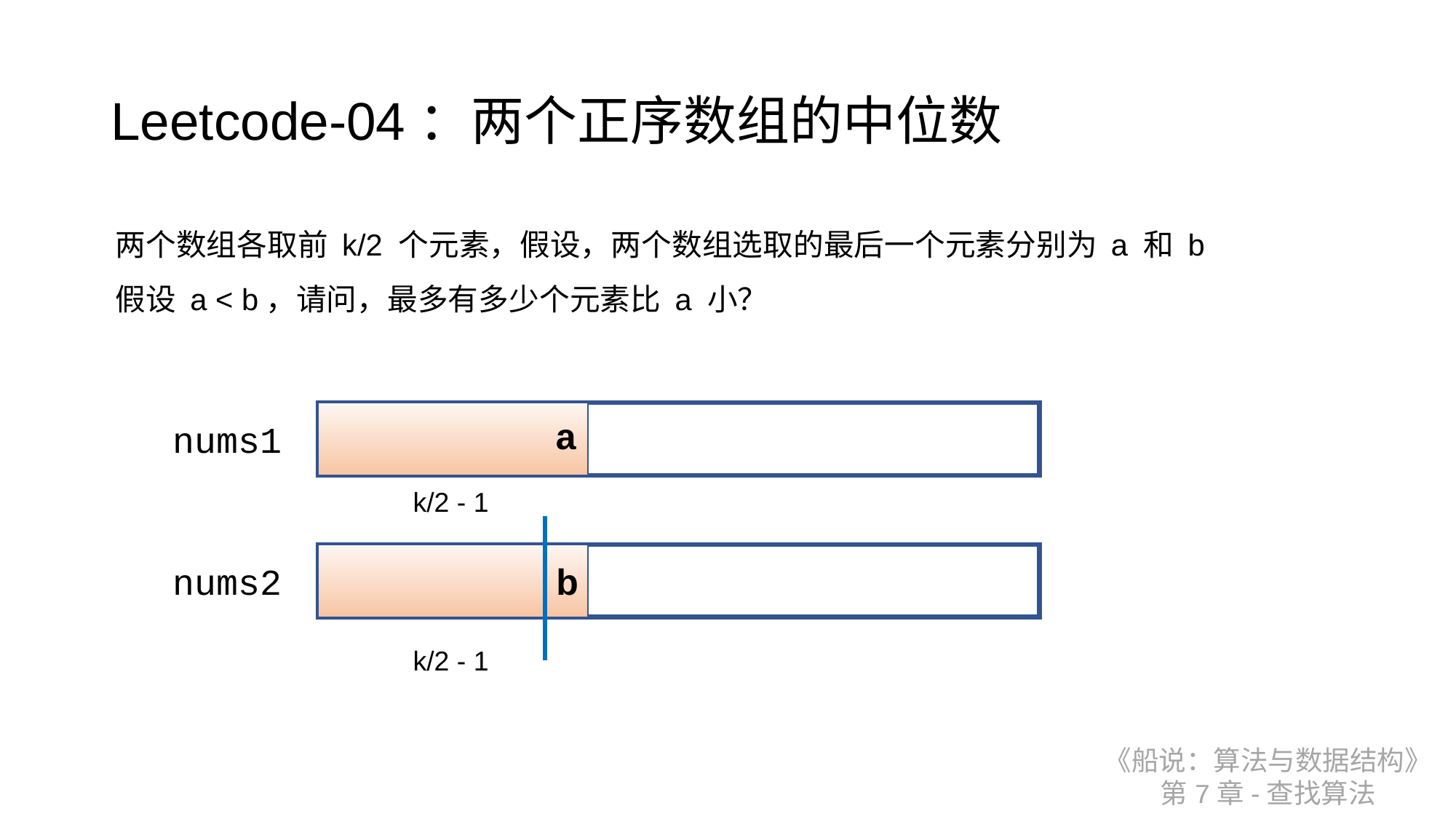

# Leetcode-04：两个正序数组的中位数
两个数组各取前 k/2 个元素，假设，两个数组选取的最后一个元素分别为 a 和 b
假设 a < b，请问，最多有多少个元素比 a 小？

a
nums1
k/2 - 1

b
nums2
k/2 - 1